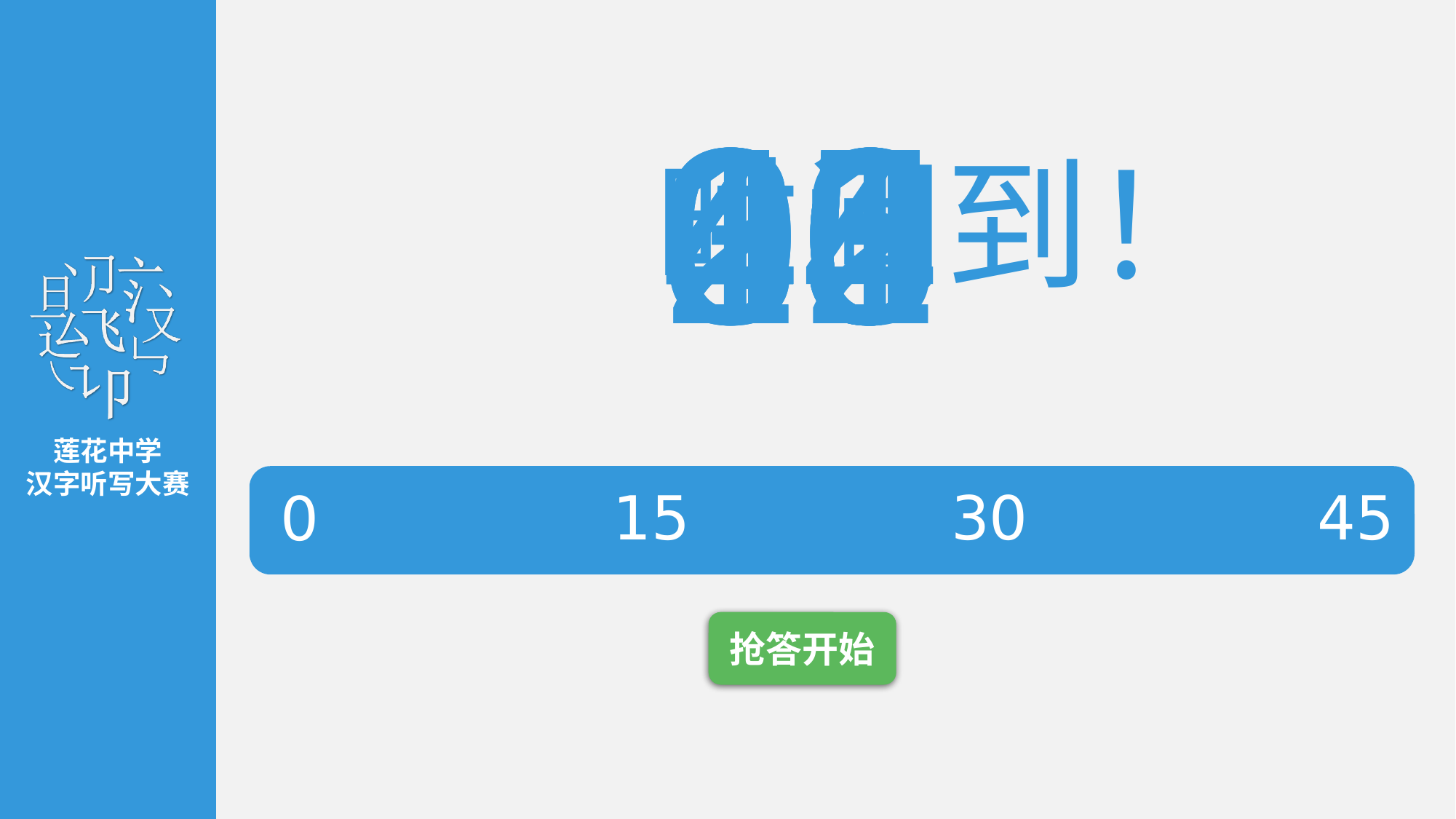

41
37
00
05
10
15
20
25
30
35
40
41
42
43
44
39
42
40
38
43
44
时间到！

15
30
45
0

抢答开始